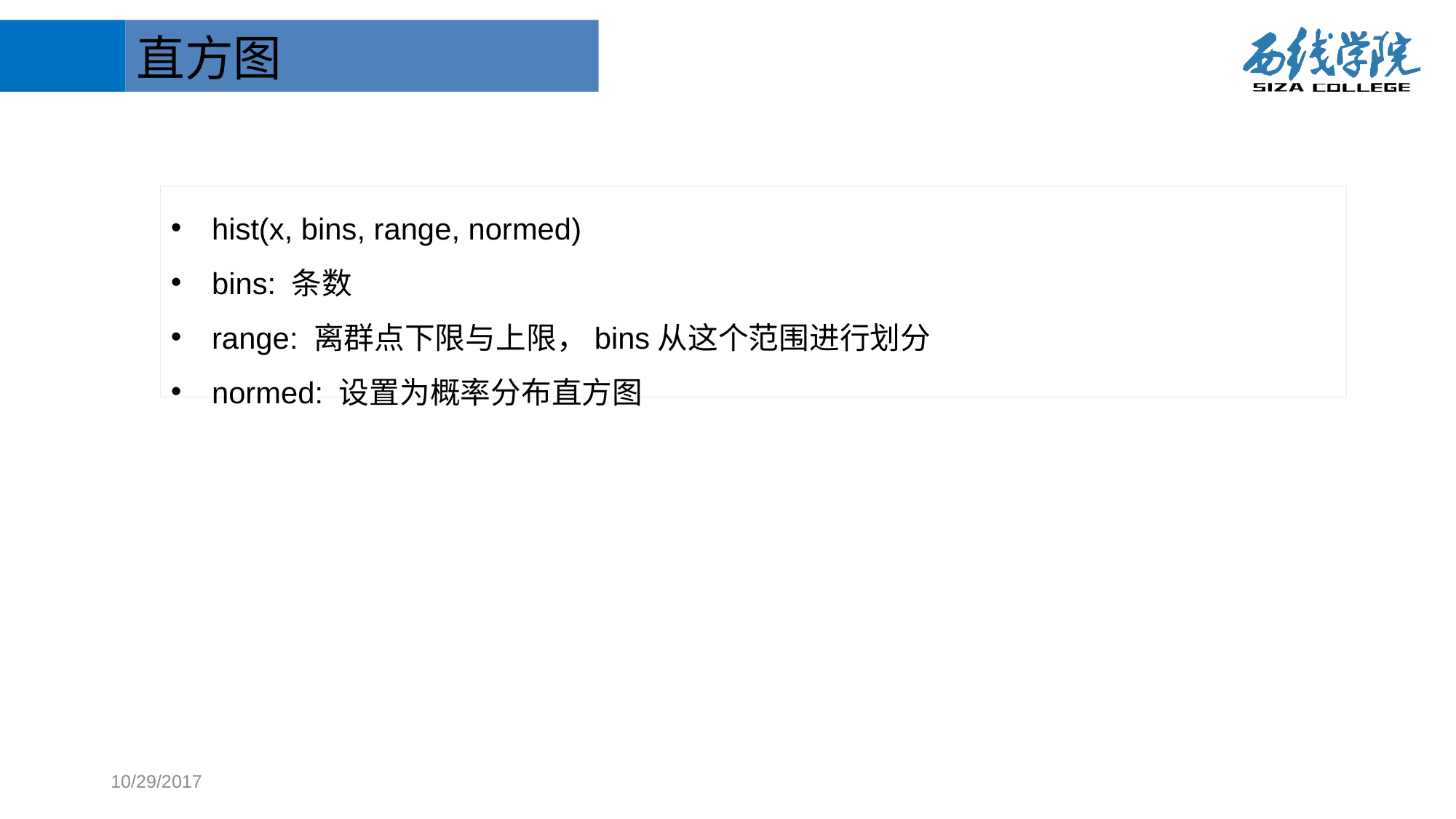

直方图
hist(x, bins, range, normed)
bins: 条数
range: 离群点下限与上限，bins从这个范围进行划分
normed: 设置为概率分布直方图
10/29/2017